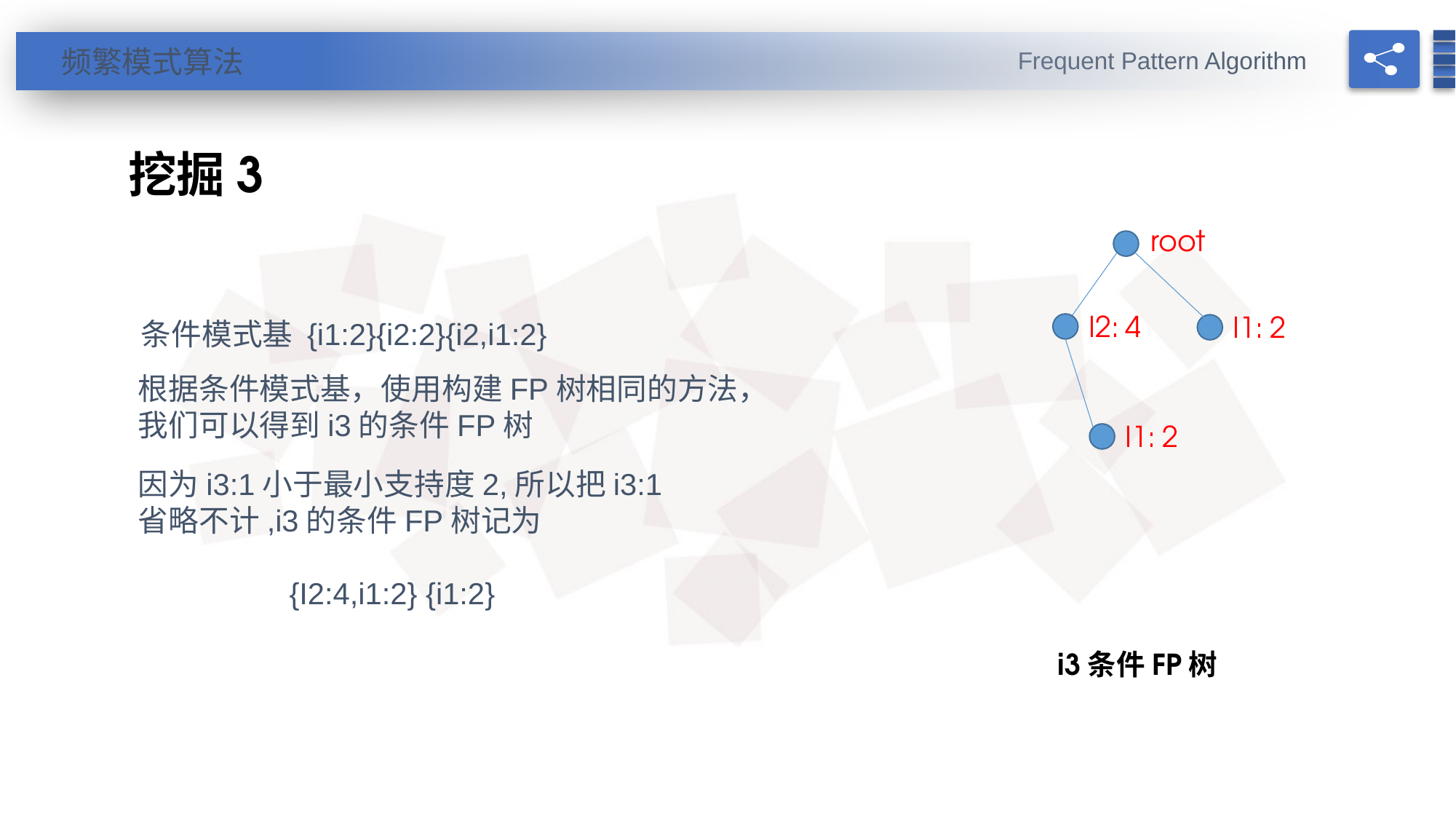

Frequent Pattern Algorithm
    频繁模式算法
挖掘3
root

4
I2:
2
I1:
条件模式基 {i1:2}{i2:2}{i2,i1:2}

根据条件模式基，使用构建FP树相同的方法，我们可以得到i3的条件FP树
2
I1:

因为i3:1小于最小支持度2,所以把i3:1省略不计,i3的条件FP树记为

	     {I2:4,i1:2} {i1:2}

i3条件FP树